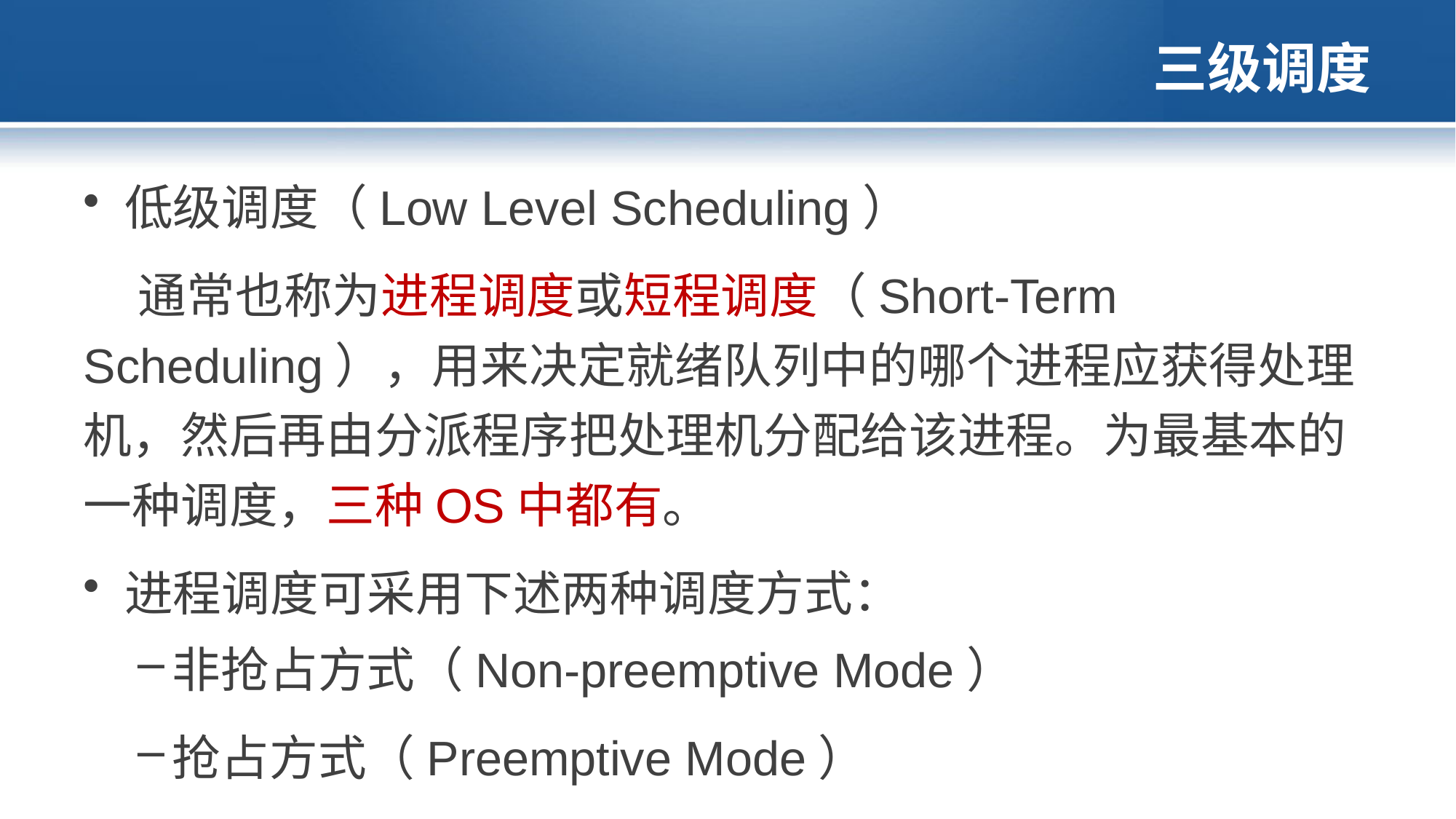

# 三级调度
低级调度（Low Level Scheduling）
通常也称为进程调度或短程调度（Short-Term Scheduling），用来决定就绪队列中的哪个进程应获得处理机，然后再由分派程序把处理机分配给该进程。为最基本的一种调度，三种OS中都有。
进程调度可采用下述两种调度方式：
非抢占方式（Non-preemptive Mode）
抢占方式（Preemptive Mode）